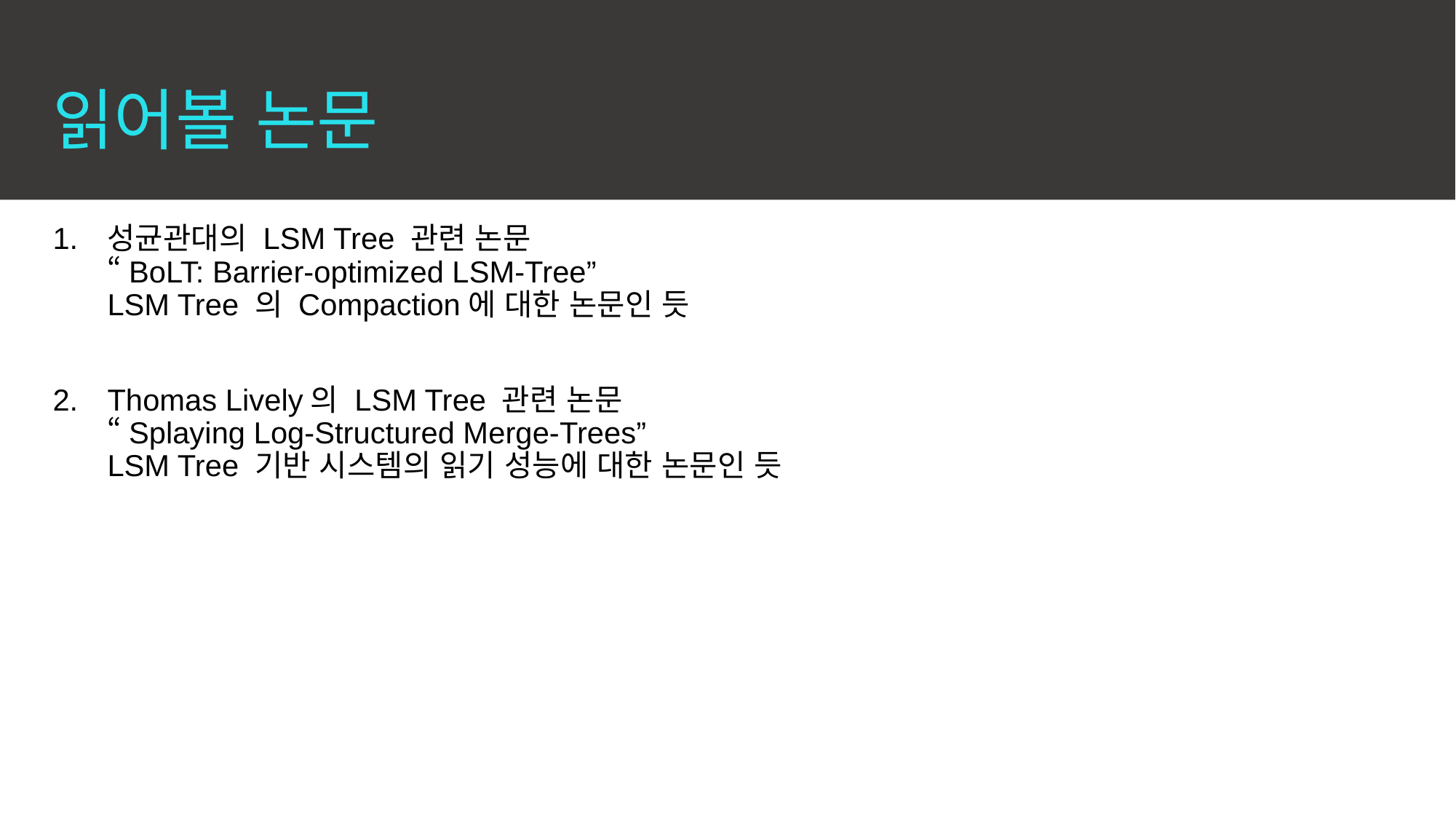

# 읽어볼 논문
성균관대의 LSM Tree 관련 논문
“BoLT: Barrier-optimized LSM-Tree”
LSM Tree 의 Compaction에 대한 논문인 듯

Thomas Lively의 LSM Tree 관련 논문
“Splaying Log-Structured Merge-Trees”
LSM Tree 기반 시스템의 읽기 성능에 대한 논문인 듯